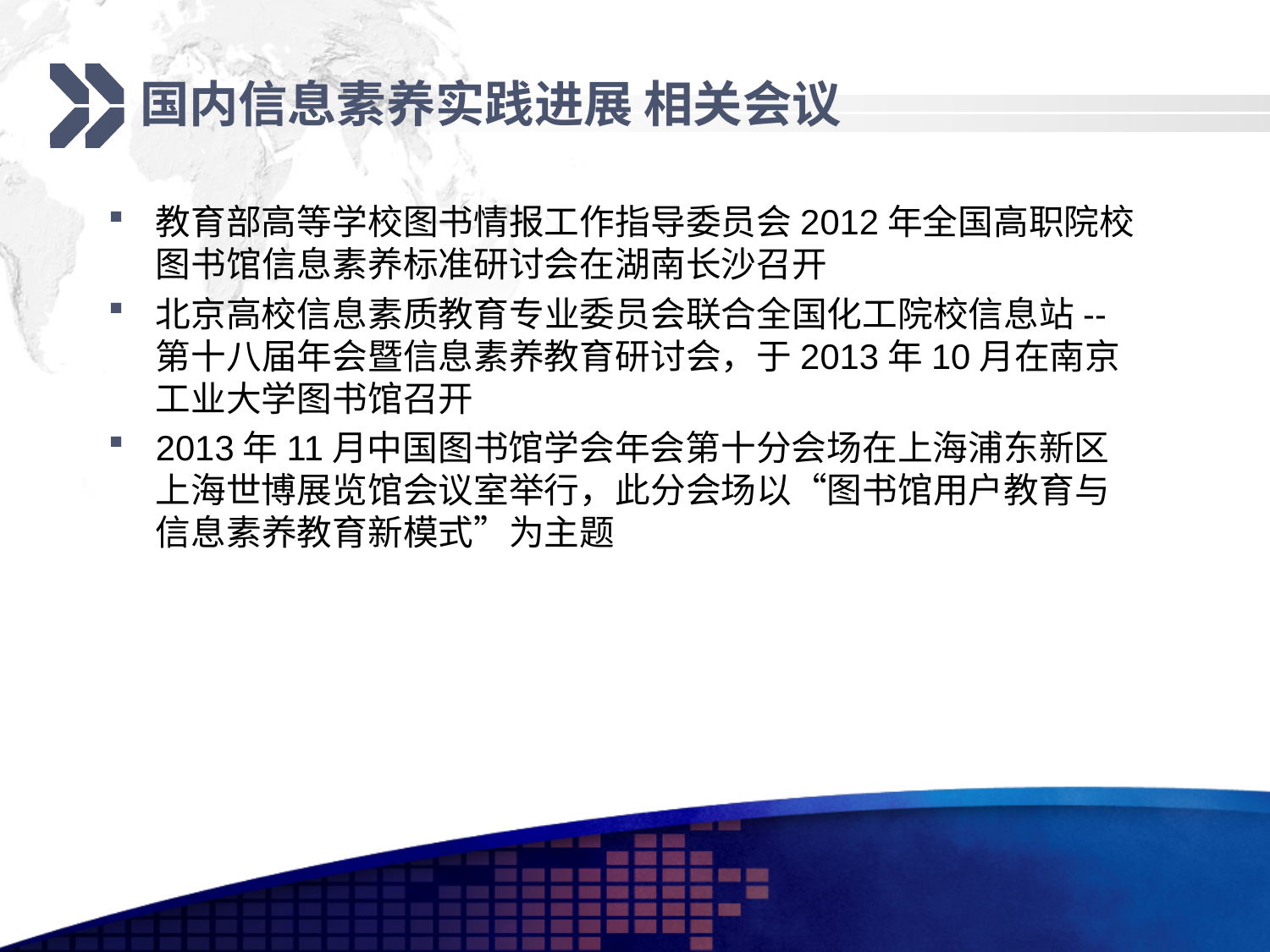

# 国内信息素养实践进展 相关会议
教育部高等学校图书情报工作指导委员会2012年全国高职院校图书馆信息素养标准研讨会在湖南长沙召开
北京高校信息素质教育专业委员会联合全国化工院校信息站--第十八届年会暨信息素养教育研讨会，于2013年10月在南京工业大学图书馆召开
2013年11月中国图书馆学会年会第十分会场在上海浦东新区上海世博展览馆会议室举行，此分会场以“图书馆用户教育与信息素养教育新模式”为主题